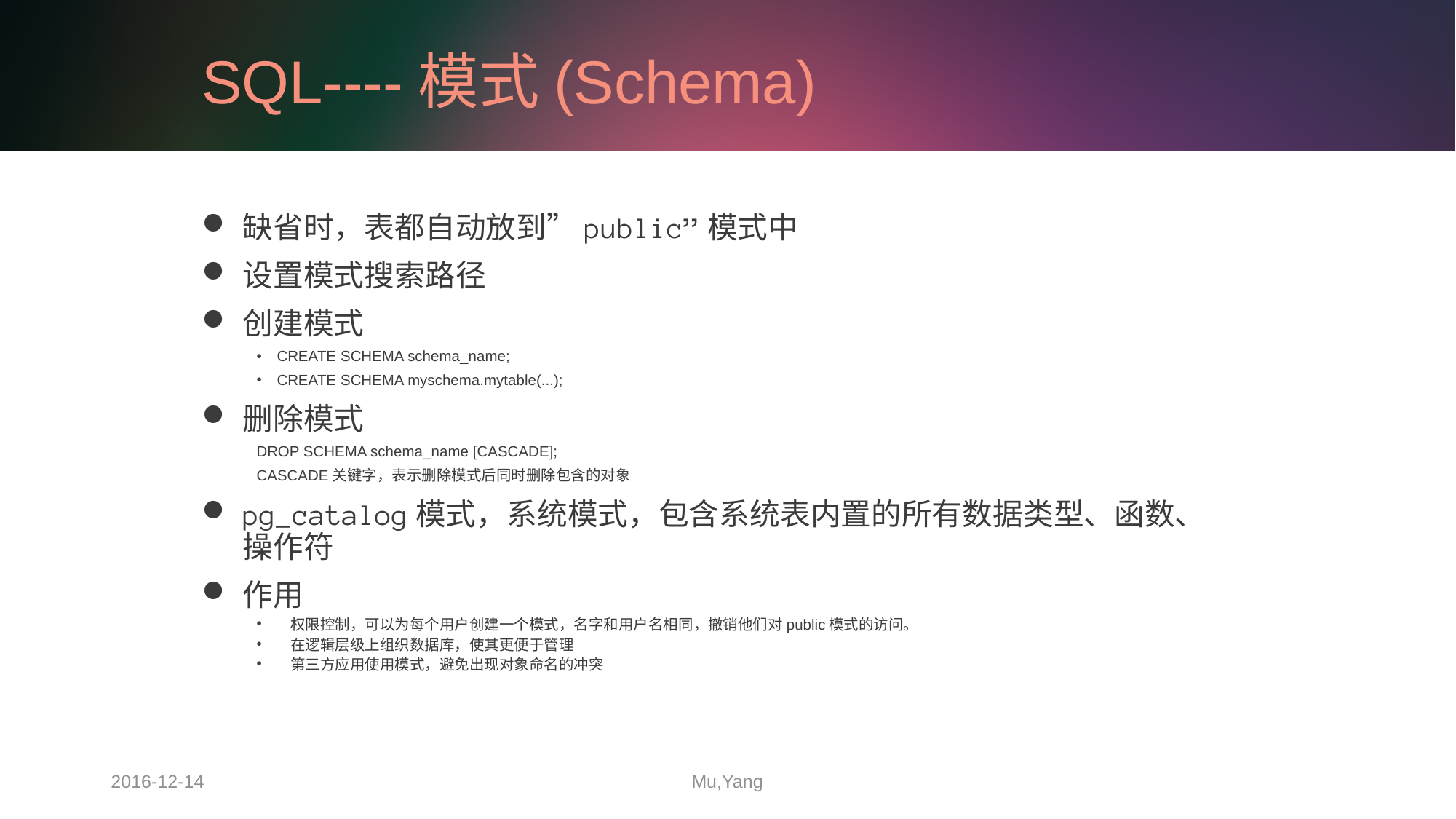

# SQL----模式(Schema)
缺省时，表都自动放到”public”模式中
设置模式搜索路径
创建模式
CREATE SCHEMA schema_name;
CREATE SCHEMA myschema.mytable(...);
删除模式
DROP SCHEMA schema_name [CASCADE];
CASCADE关键字，表示删除模式后同时删除包含的对象
pg_catalog模式，系统模式，包含系统表内置的所有数据类型、函数、操作符
作用
权限控制，可以为每个用户创建一个模式，名字和用户名相同，撤销他们对public模式的访问。
在逻辑层级上组织数据库，使其更便于管理
第三方应用使用模式，避免出现对象命名的冲突

2016-12-14
Mu,Yang
60